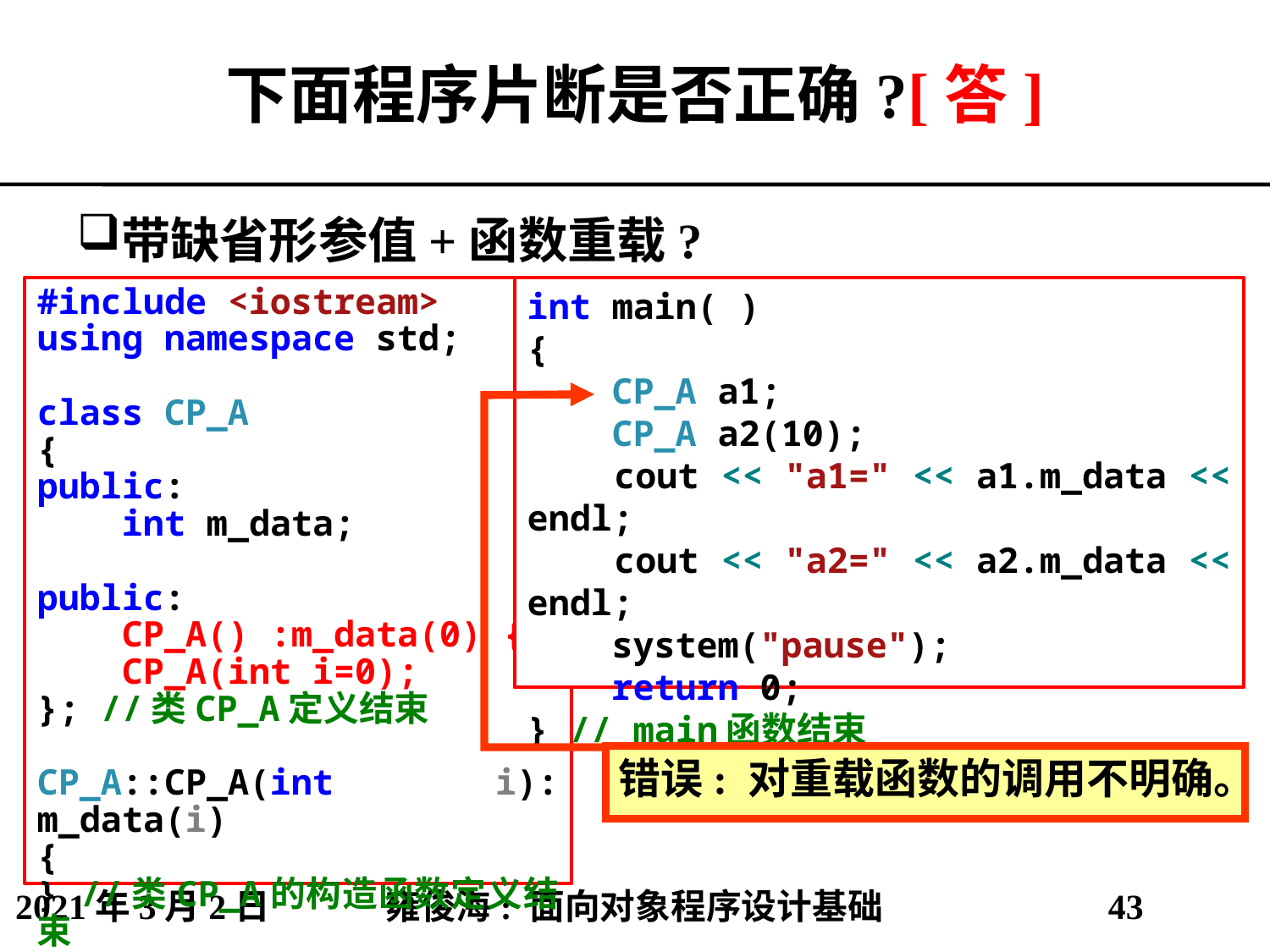

# 下面程序片断是否正确?[答]

带缺省形参值+函数重载?
#include <iostream>
using namespace std;

class CP_A
{
public:
    int m_data;

public:
    CP_A() :m_data(0) {}
    CP_A(int i=0);
}; //类CP_A定义结束

CP_A::CP_A(int i): m_data(i)
{
} //类CP_A的构造函数定义结束
int main( )
{
    CP_A a1;
    CP_A a2(10);
    cout << "a1=" << a1.m_data << endl;
    cout << "a2=" << a2.m_data << endl;
    system("pause");
    return 0;
} // main函数结束
错误: 对重载函数的调用不明确。
2021年3月2日
雍俊海: 面向对象程序设计基础
43